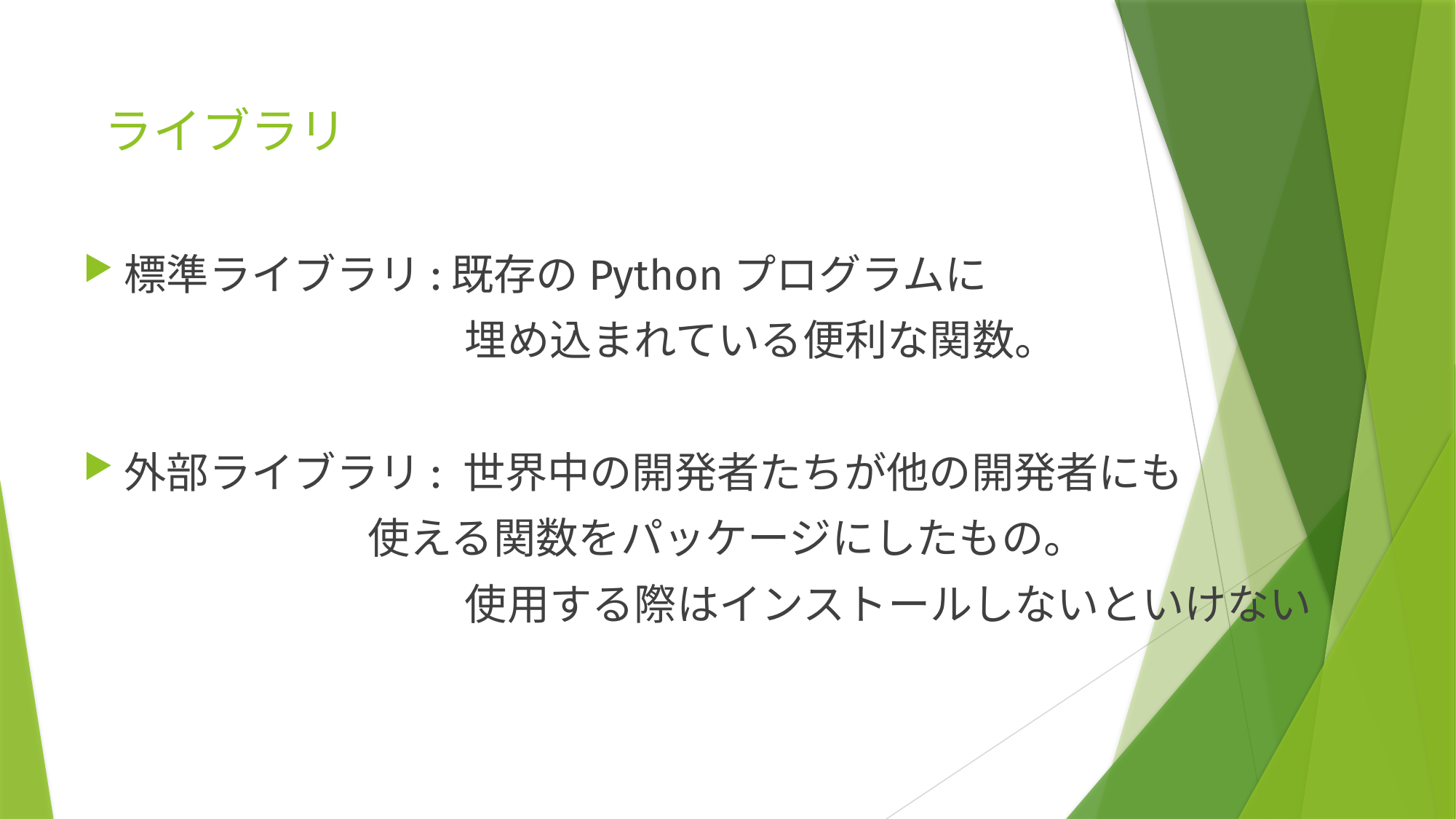

ライブラリ
標準ライブラリ:既存のPythonプログラムに
　　　　　　　　　埋め込まれている便利な関数。

外部ライブラリ: 世界中の開発者たちが他の開発者にも
                             使える関数をパッケージにしたもの。
　　　　　　　　　使用する際はインストールしないといけない